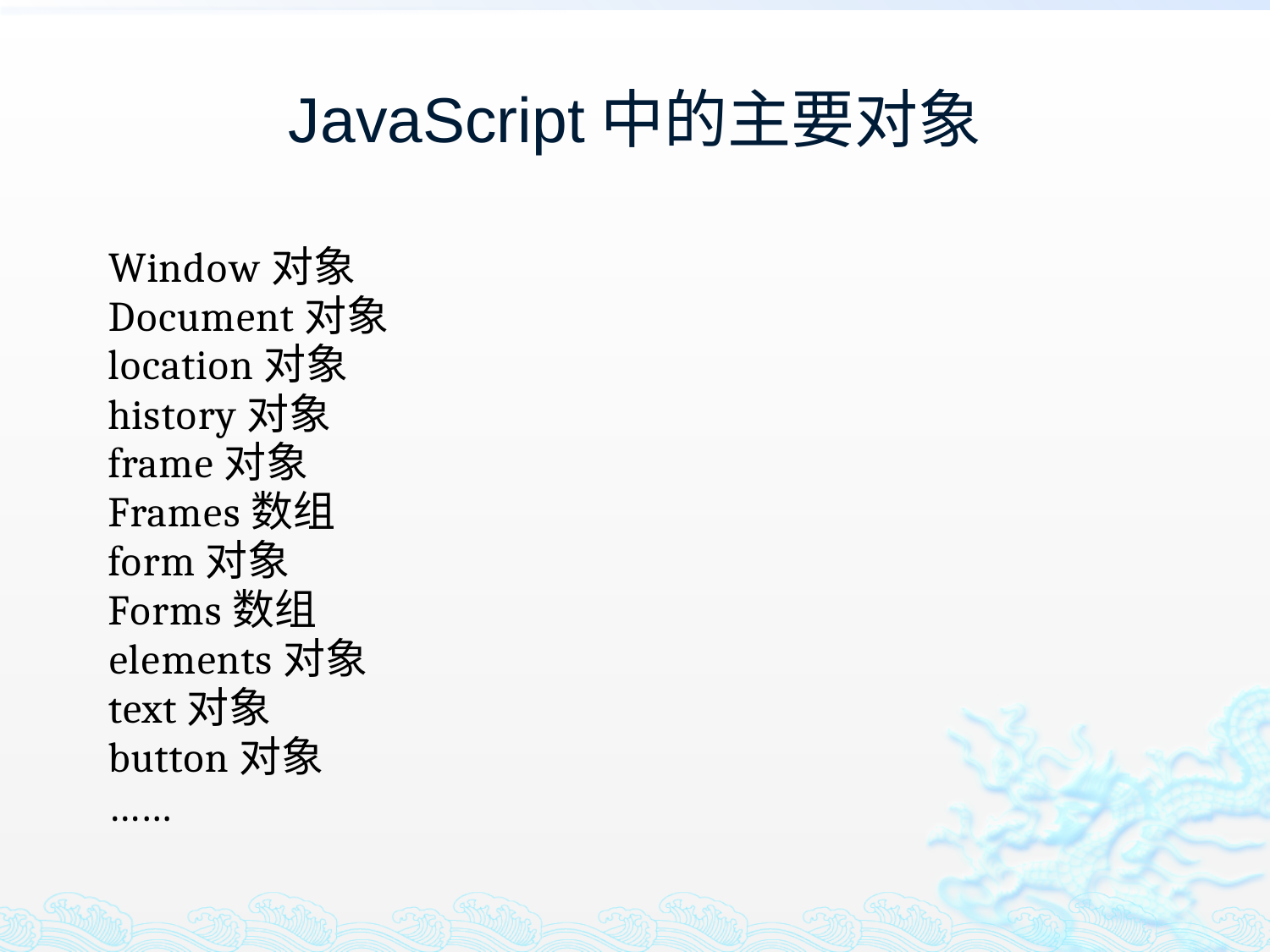

# JavaScript中的主要对象
Window对象
Document对象
location对象
history对象
frame对象
Frames数组
form对象
Forms数组
elements对象
text对象
button对象
……